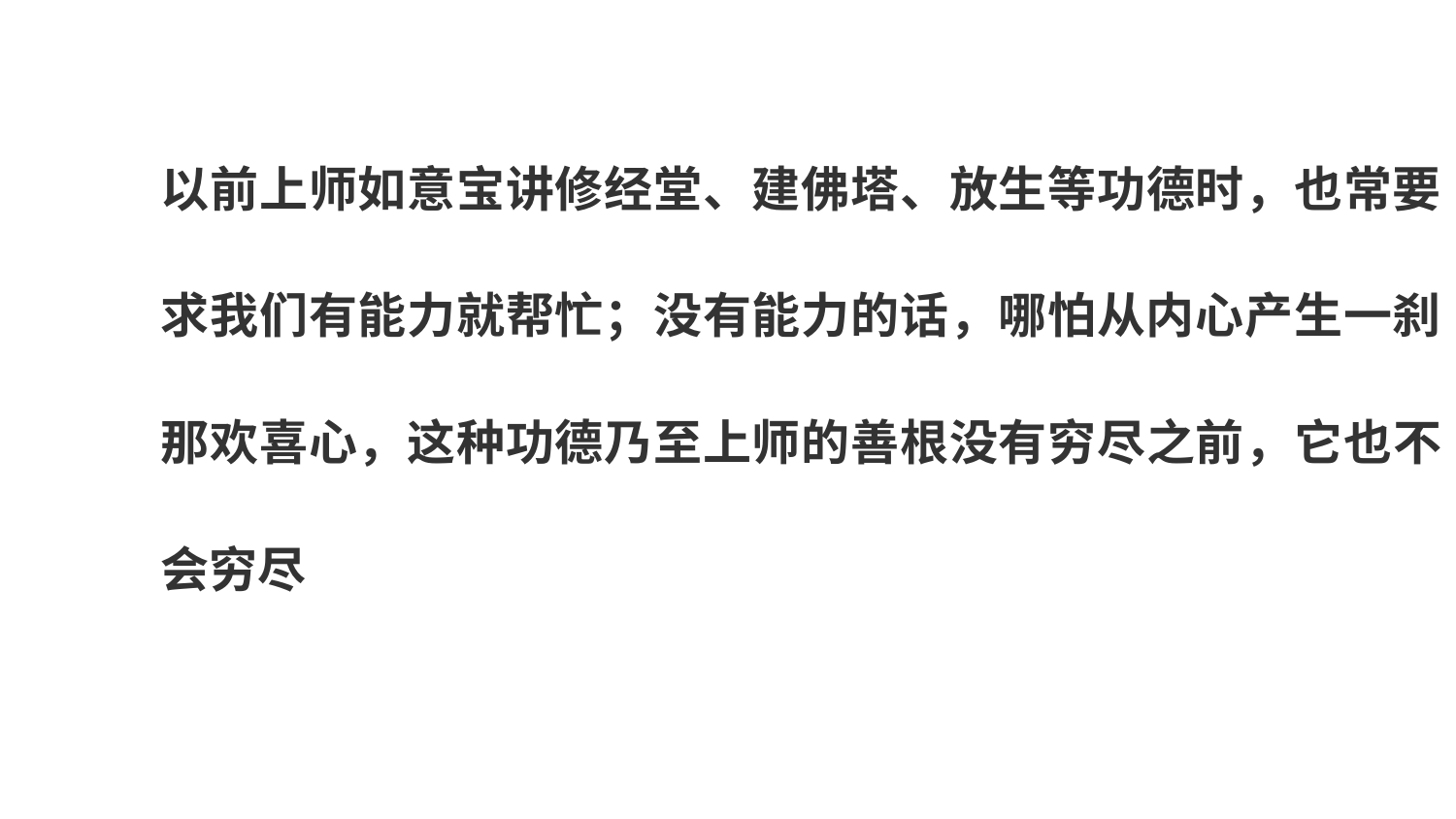

以前上师如意宝讲修经堂、建佛塔、放生等功德时，也常要求我们有能力就帮忙；没有能力的话，哪怕从内心产生一刹那欢喜心，这种功德乃至上师的善根没有穷尽之前，它也不会穷尽